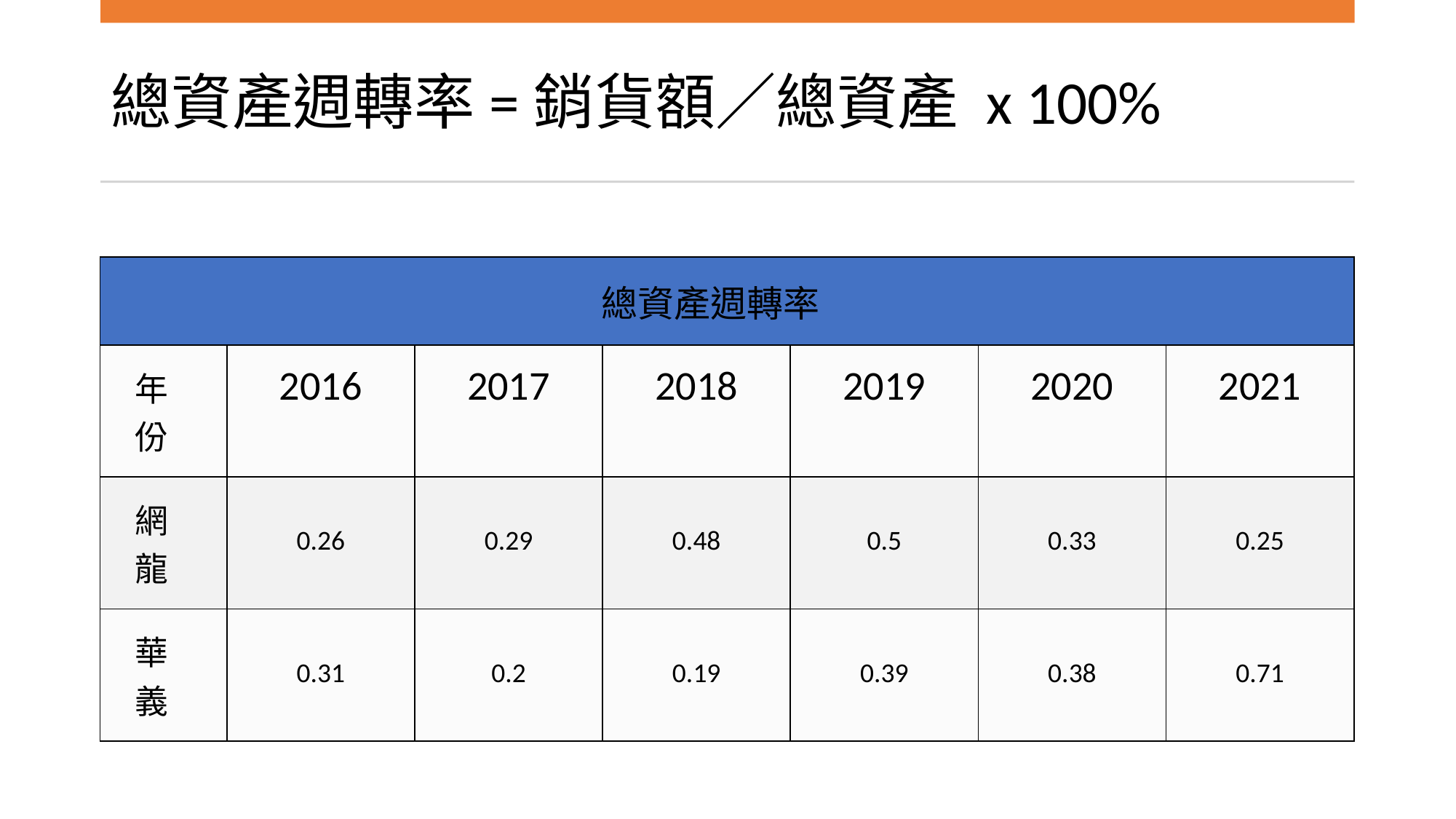

# 總資產週轉率=銷貨額／總資產 x 100%

| 總資產週轉率 |  |  |  |  |  |  |
| --- | --- | --- | --- | --- | --- | --- |
| 年份 | 2016 | 2017 | 2018 | 2019 | 2020 | 2021 |
| 網龍 | 0.26 | 0.29 | 0.48 | 0.5 | 0.33 | 0.25 |
| 華義 | 0.31 | 0.2 | 0.19 | 0.39 | 0.38 | 0.71 |